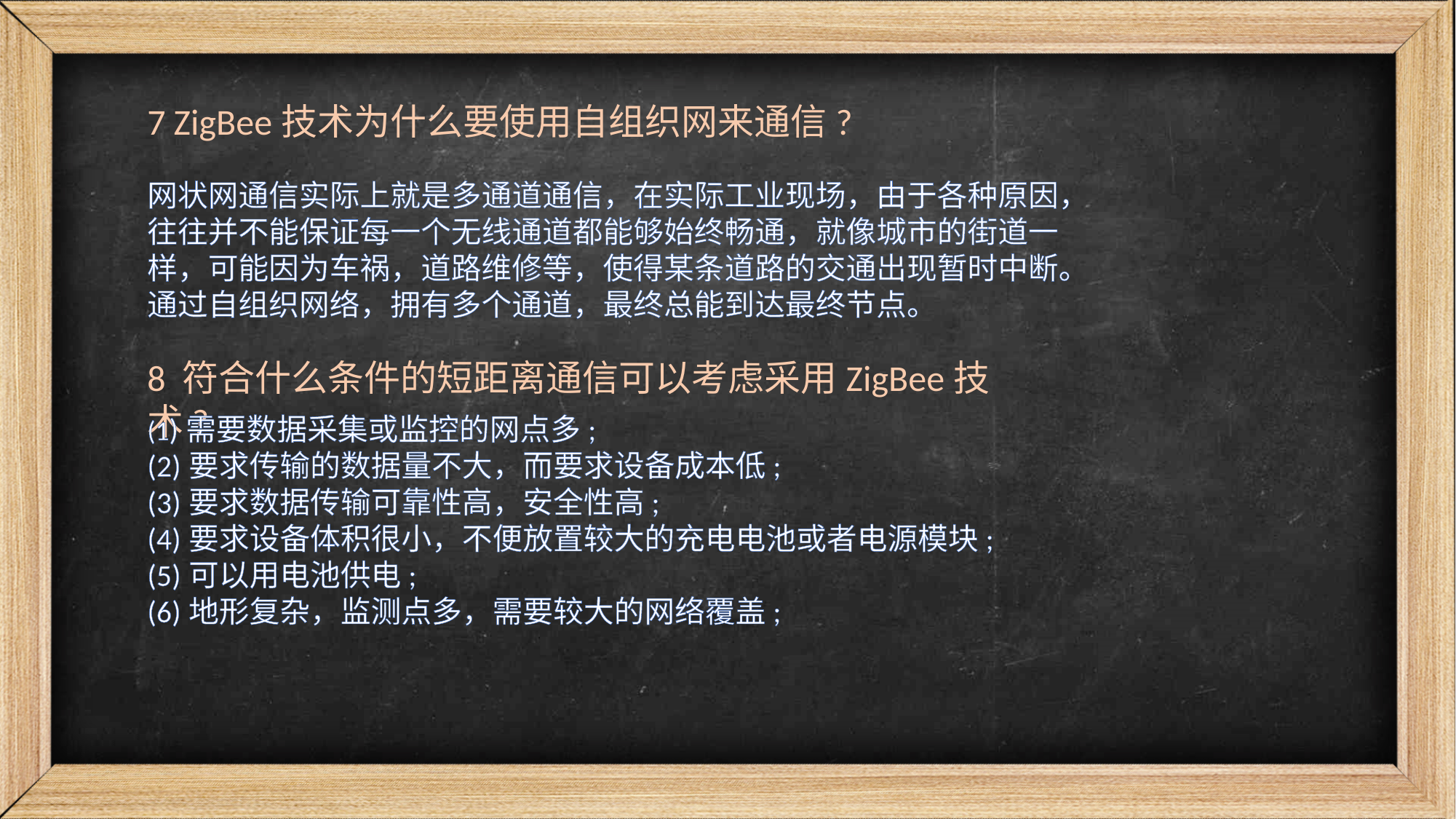

7 ZigBee技术为什么要使用自组织网来通信?
网状网通信实际上就是多通道通信，在实际工业现场，由于各种原因，往往并不能保证每一个无线通道都能够始终畅通，就像城市的街道一样，可能因为车祸，道路维修等，使得某条道路的交通出现暂时中断。
通过自组织网络，拥有多个通道，最终总能到达最终节点。
8 符合什么条件的短距离通信可以考虑采用ZigBee技术?
(1)需要数据采集或监控的网点多;
(2)要求传输的数据量不大，而要求设备成本低;
(3)要求数据传输可靠性高，安全性高;
(4)要求设备体积很小，不便放置较大的充电电池或者电源模块;
(5)可以用电池供电;
(6)地形复杂，监测点多，需要较大的网络覆盖;